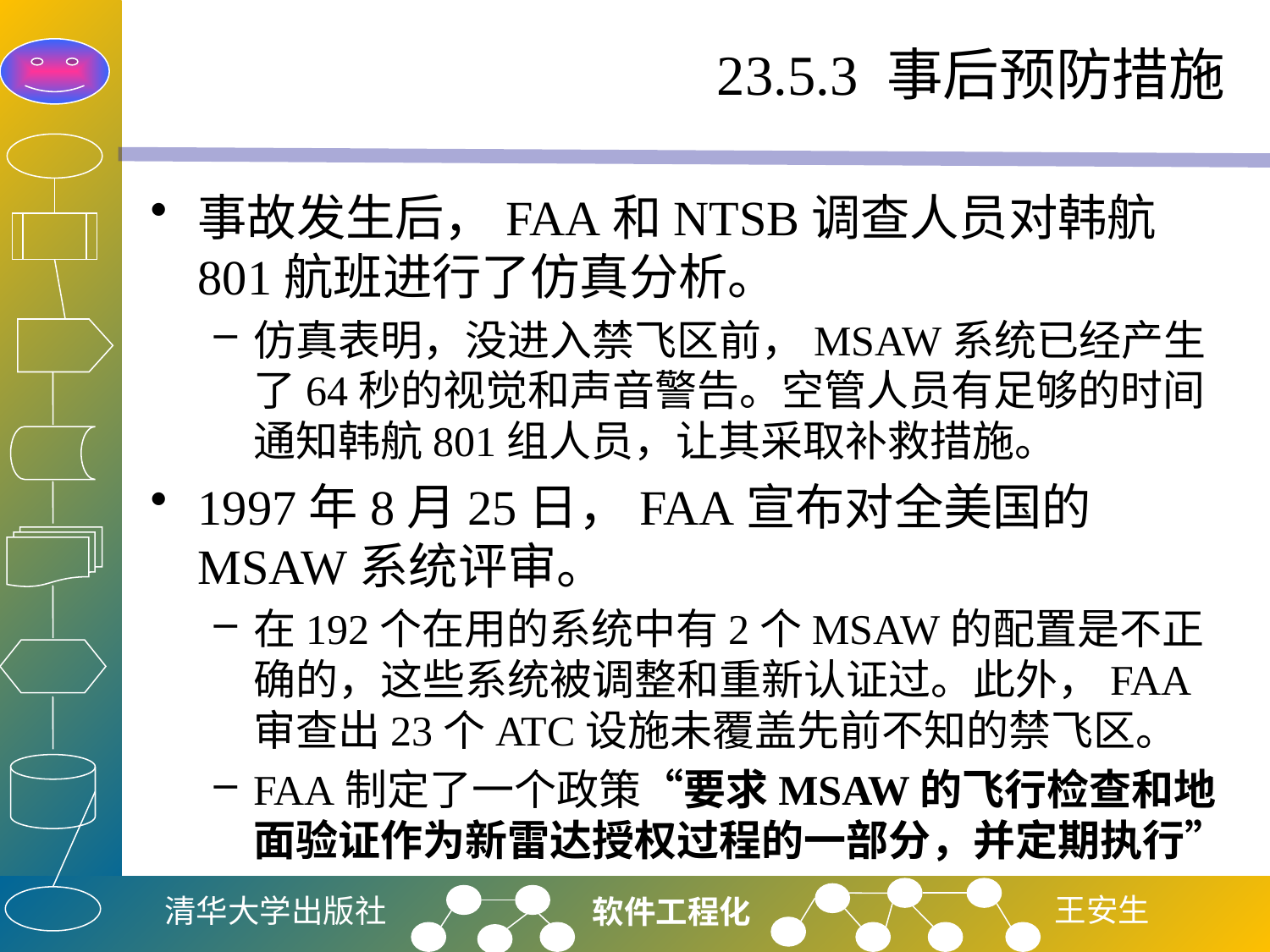

# 23.5.3 事后预防措施
事故发生后，FAA和NTSB调查人员对韩航801航班进行了仿真分析。
仿真表明，没进入禁飞区前，MSAW系统已经产生了64秒的视觉和声音警告。空管人员有足够的时间通知韩航801组人员，让其采取补救措施。
1997年8月25日，FAA宣布对全美国的MSAW系统评审。
在192个在用的系统中有2个MSAW的配置是不正确的，这些系统被调整和重新认证过。此外，FAA审查出23个ATC设施未覆盖先前不知的禁飞区。
FAA制定了一个政策“要求MSAW的飞行检查和地面验证作为新雷达授权过程的一部分，并定期执行”